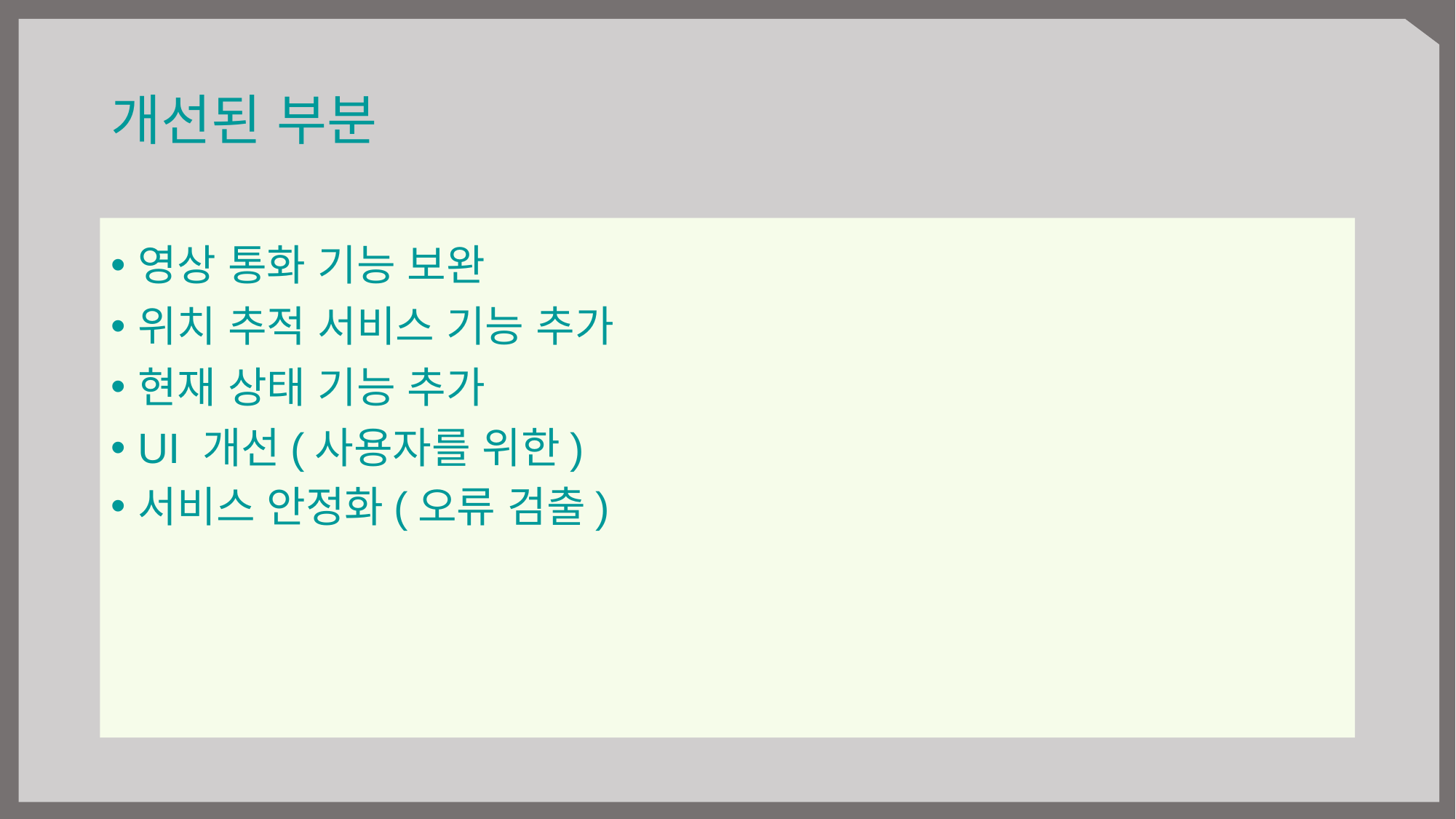

# 개선된 부분

영상 통화 기능 보완
위치 추적 서비스 기능 추가
현재 상태 기능 추가
UI 개선(사용자를 위한)
서비스 안정화(오류 검출)